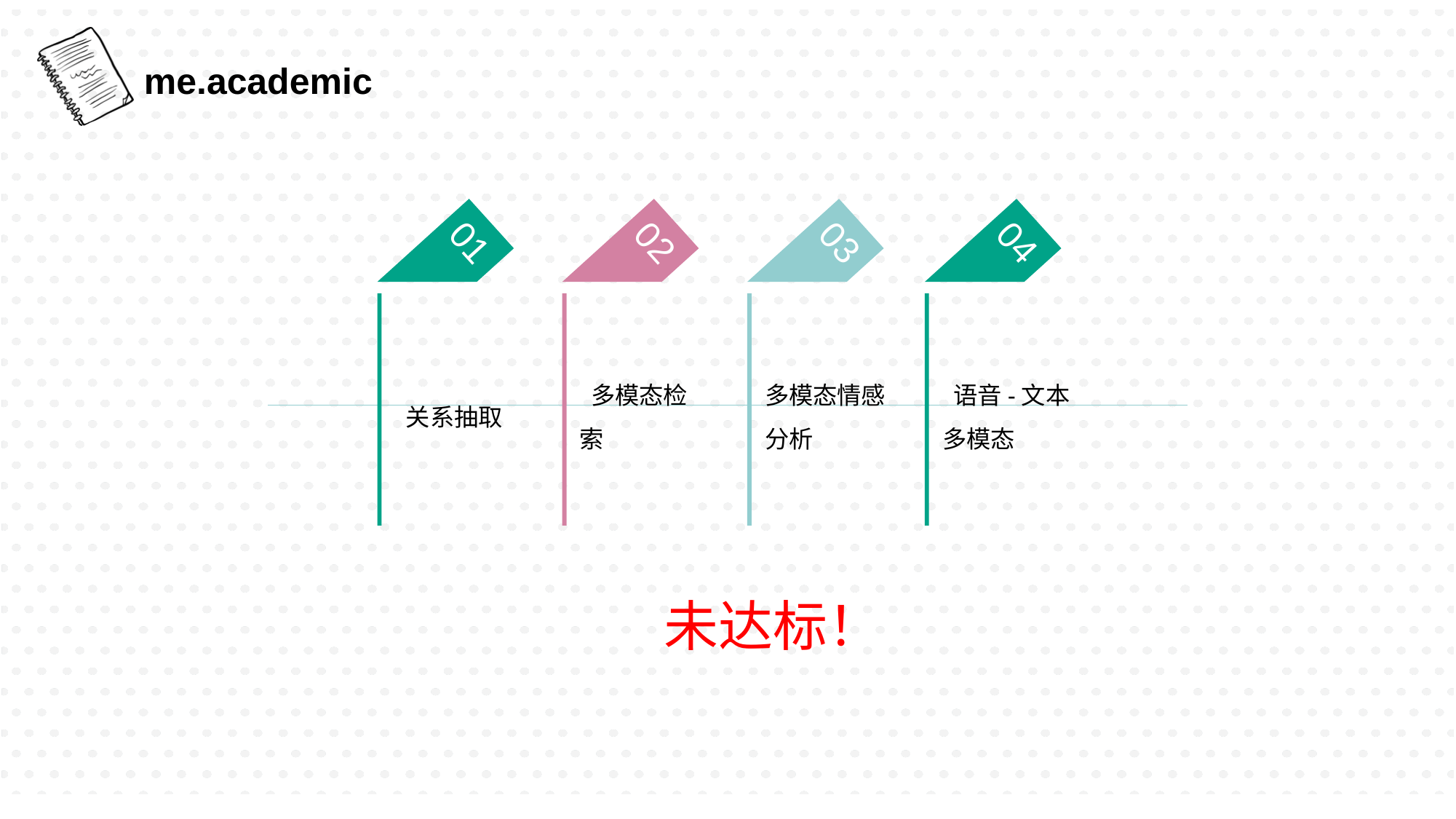

04
01
02
03

 语音-文本多模态

 关系抽取

 多模态检索

多模态情感分析
未达标！